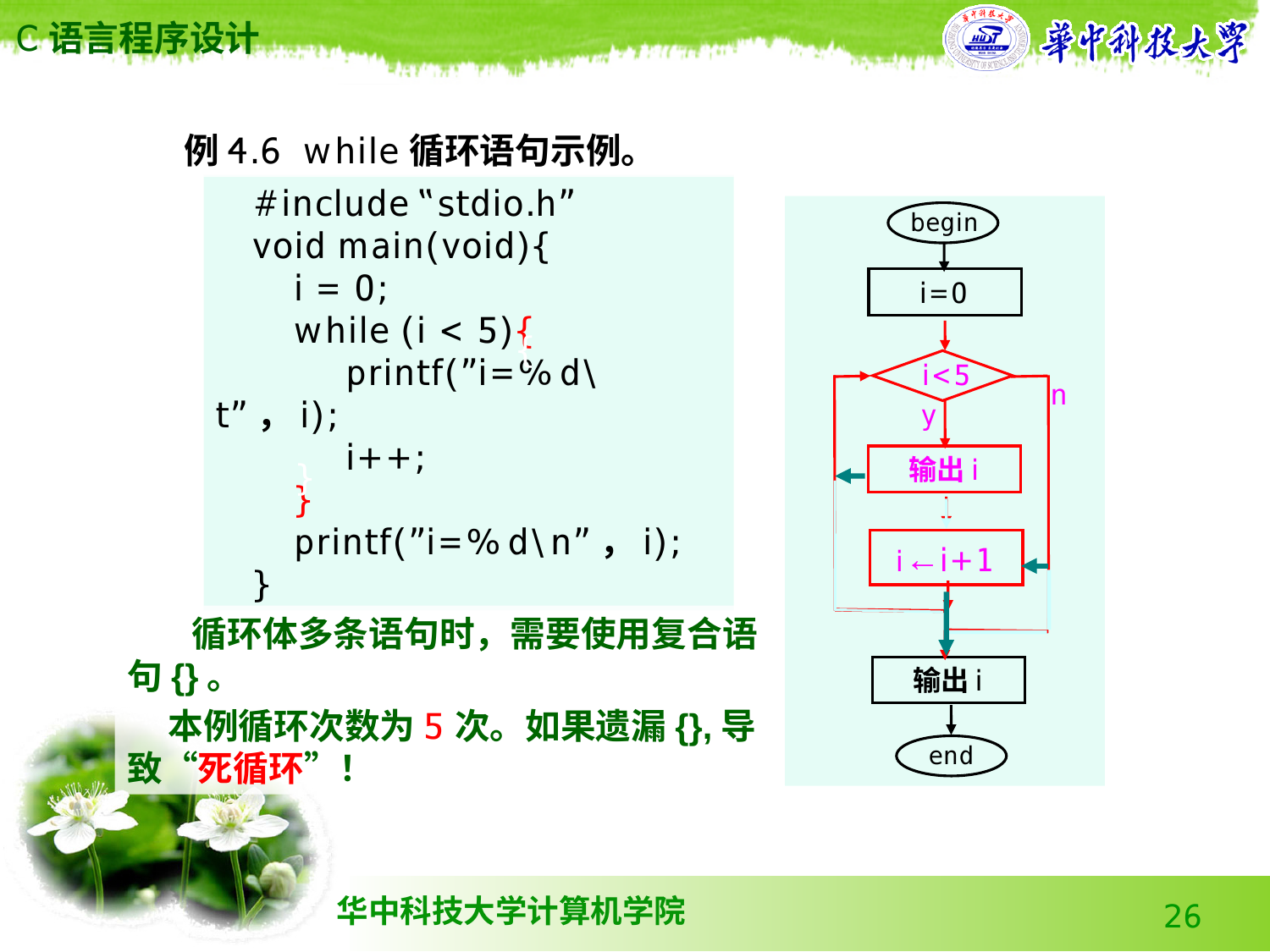

例4.6  while循环语句示例。
#include “stdio.h”
void main(void){
    i = 0;
    while (i < 5){
         printf(”i=%d\t”，i);
         i++;
    }
    printf(”i=%d\n”，i);
}

begin

i=0

i<5
n

y

输出i

i←i+1

输出i

end

{
}

       循环体多条语句时，需要使用复合语句{}。
    本例循环次数为5次。如果遗漏{},导致“死循环”！
26